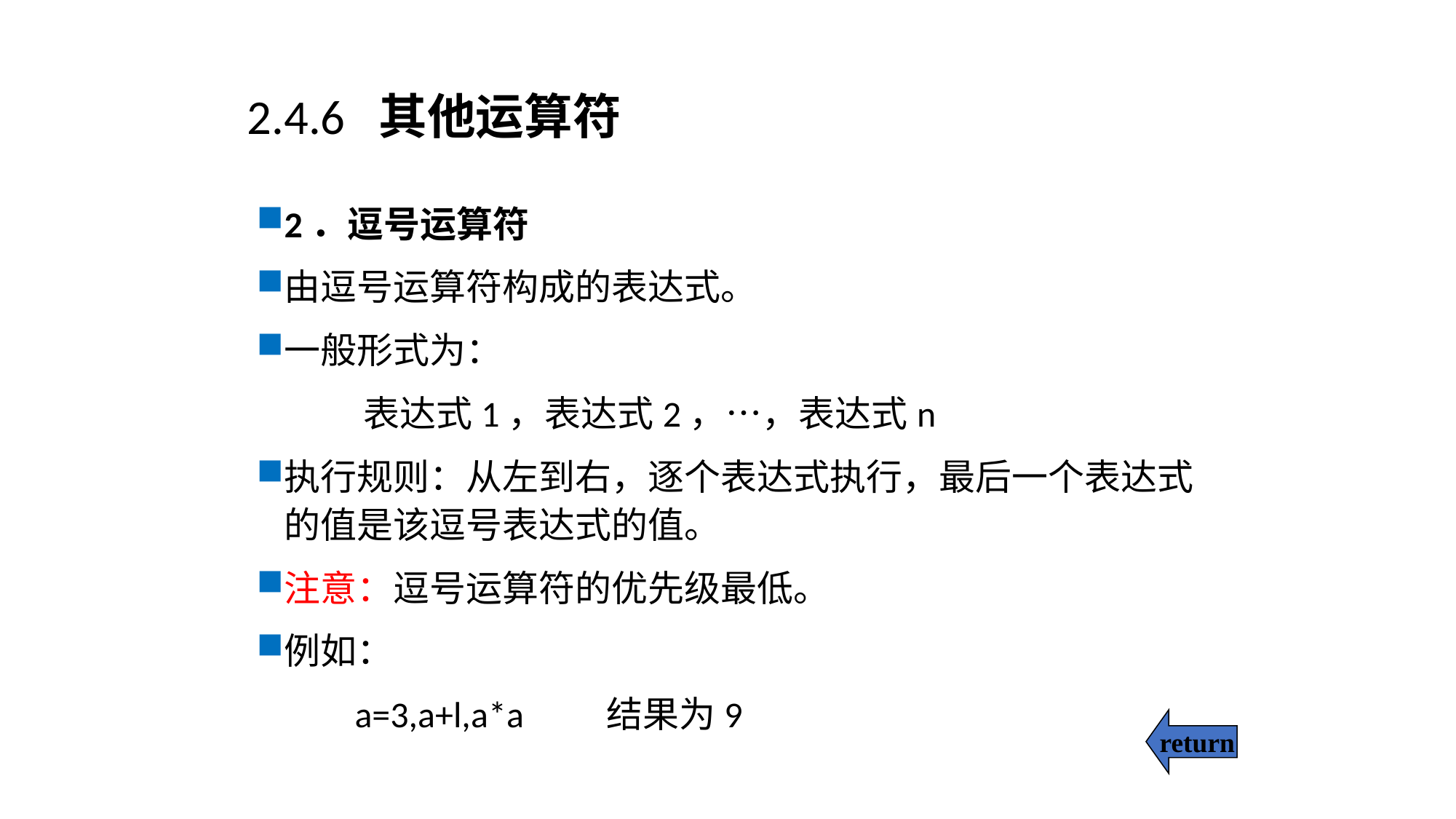

# 2.4.6  其他运算符
2．逗号运算符
由逗号运算符构成的表达式。
一般形式为：
            表达式1，表达式2，…，表达式n
执行规则：从左到右，逐个表达式执行，最后一个表达式的值是该逗号表达式的值。
注意：逗号运算符的优先级最低。
例如：
            a=3,a+l,a*a         结果为9
return